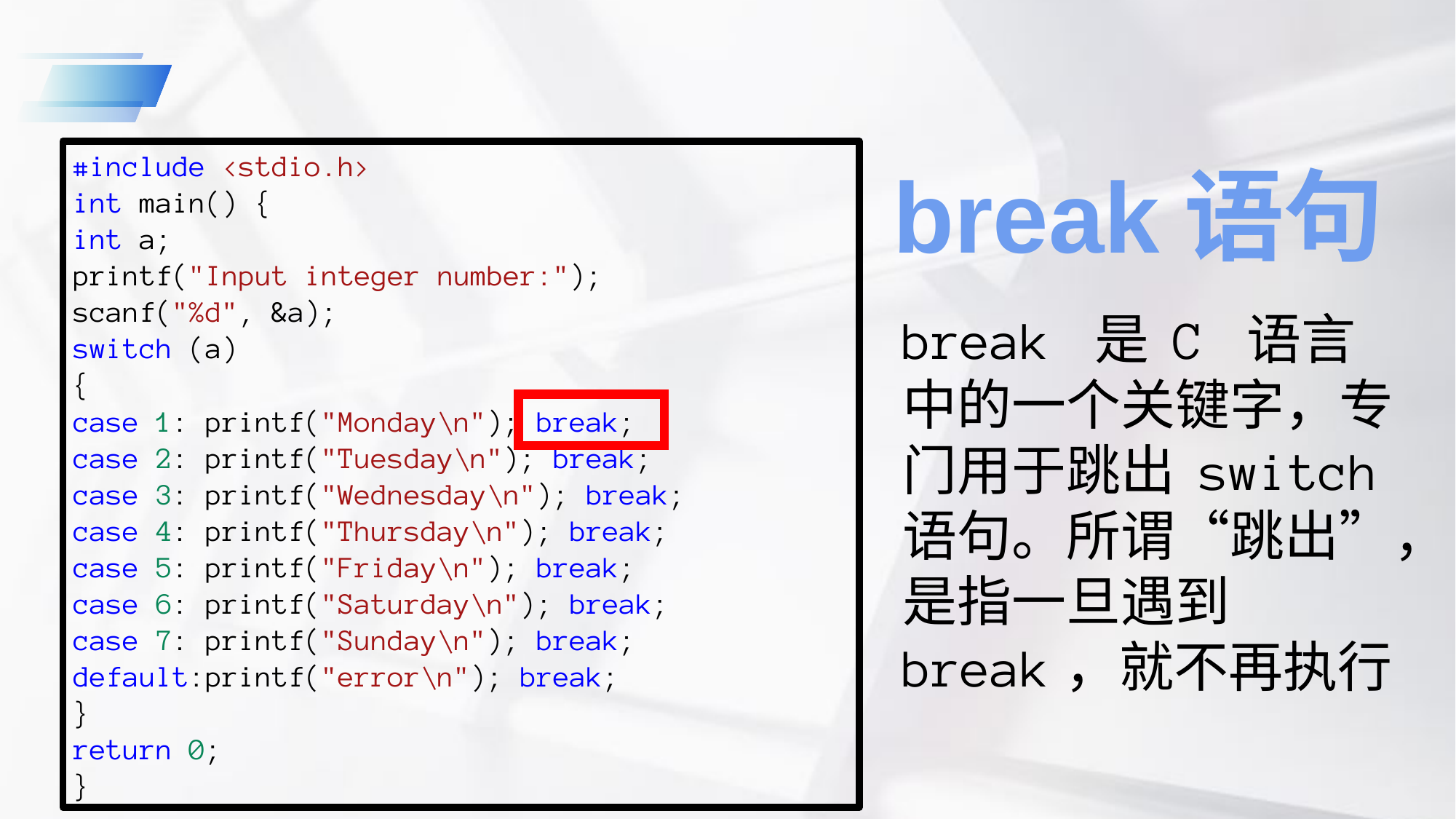

#include <stdio.h>
int main() {
int a;
printf("Input integer number:");
scanf("%d", &a);
switch (a)
{
case 1: printf("Monday\n"); break;
case 2: printf("Tuesday\n"); break;
case 3: printf("Wednesday\n"); break;
case 4: printf("Thursday\n"); break;
case 5: printf("Friday\n"); break;
case 6: printf("Saturday\n"); break;
case 7: printf("Sunday\n"); break;
default:printf("error\n"); break;
}
return 0;
}
break语句
break 是 C 语言中的一个关键字，专门用于跳出 switch 语句。所谓“跳出”，是指一旦遇到 break，就不再执行